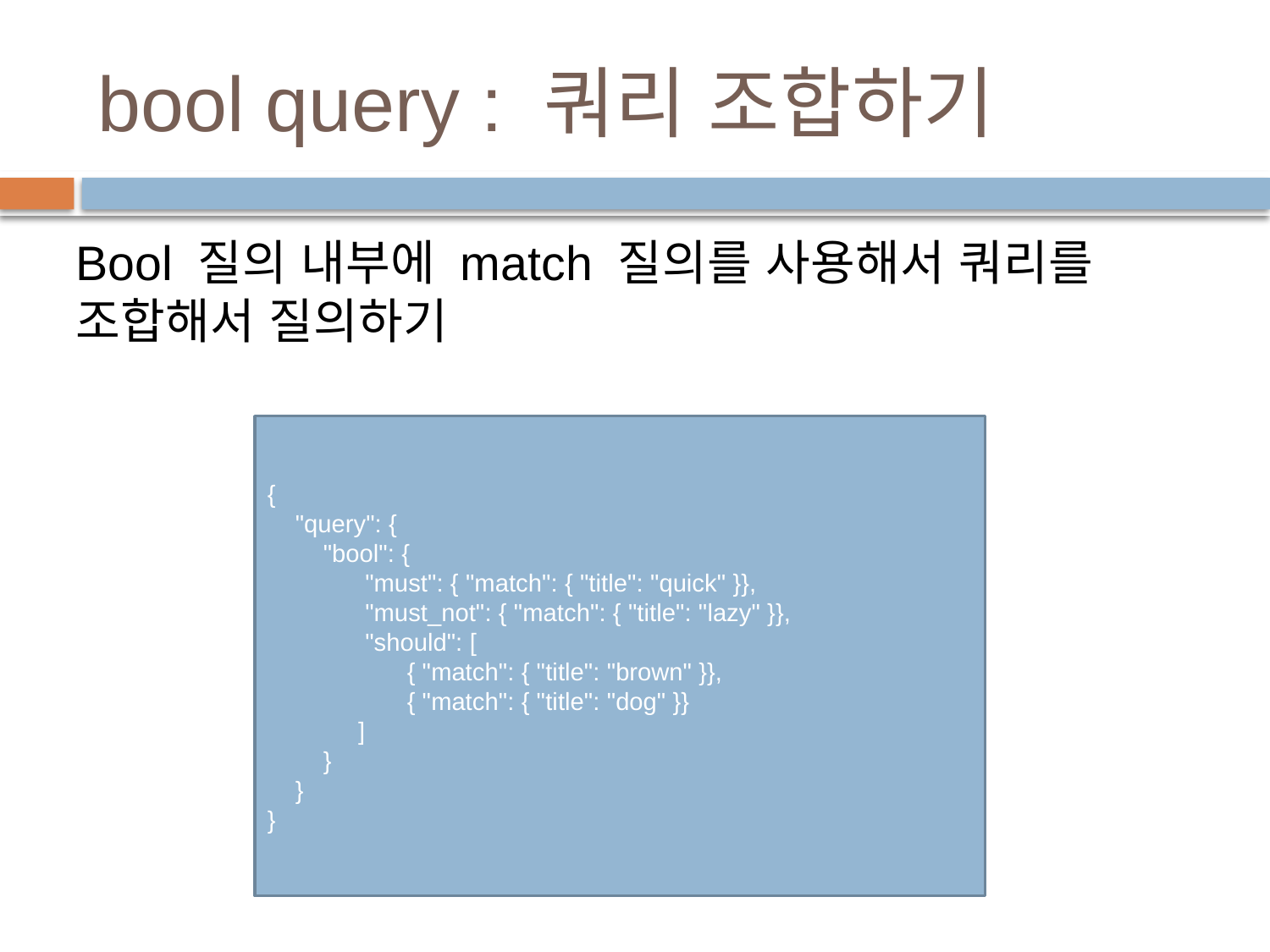

# bool query : 쿼리 조합하기
Bool 질의 내부에 match 질의를 사용해서 쿼리를 조합해서 질의하기
{
    "query": {
        "bool": {
              "must": { "match": { "title": "quick" }},
              "must_not": { "match": { "title": "lazy" }},
              "should": [
                    { "match": { "title": "brown" }},
                    { "match": { "title": "dog" }}
             ]
        }
    }
}